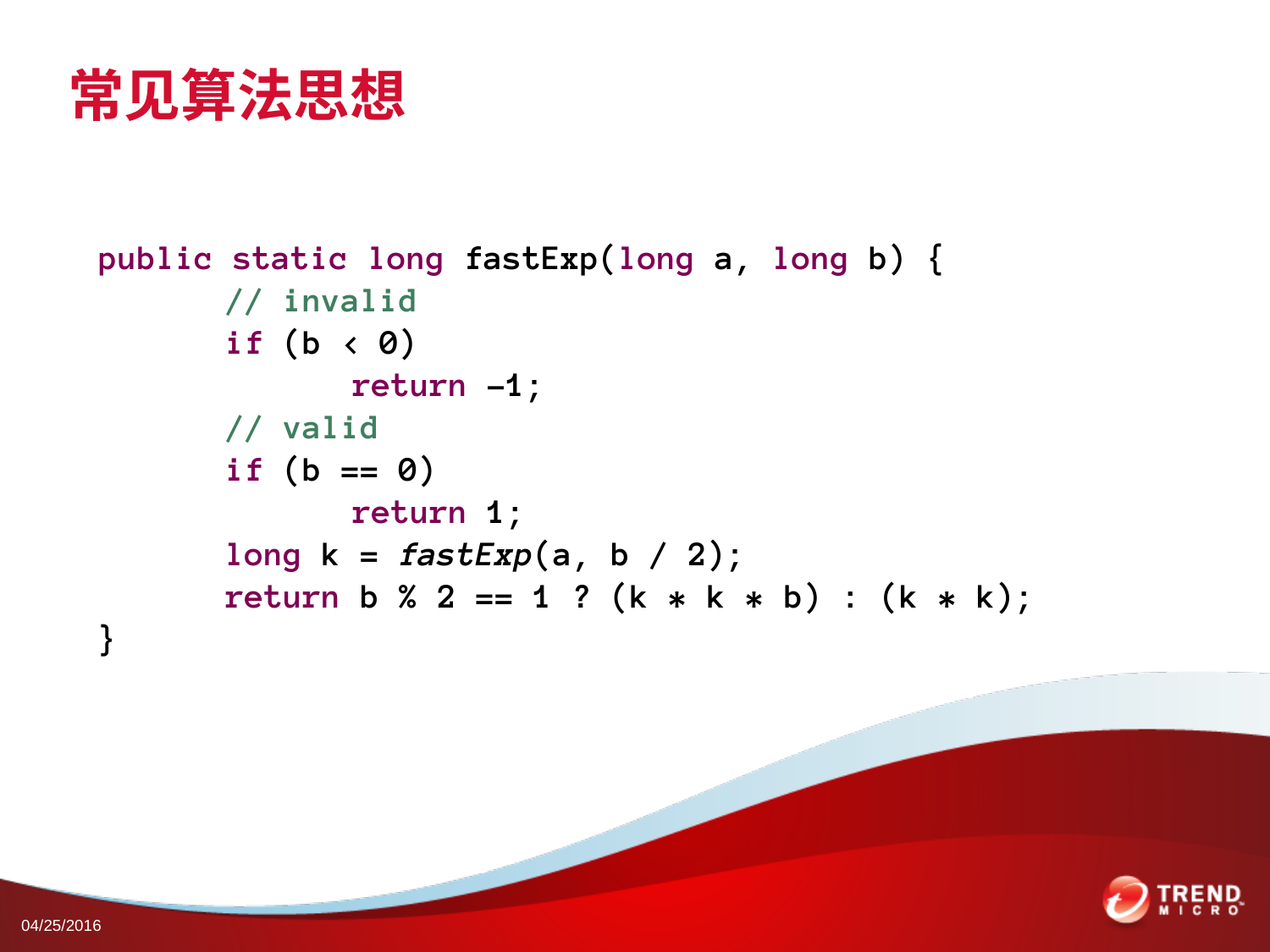

# 常见算法思想
public static long fastExp(long a, long b) {
	// invalid
	if (b < 0)
		return -1;
	// valid
	if (b == 0)
		return 1;
	long k = fastExp(a, b / 2);
	return b % 2 == 1 ? (k * k * b) : (k * k);
}
04/25/2016